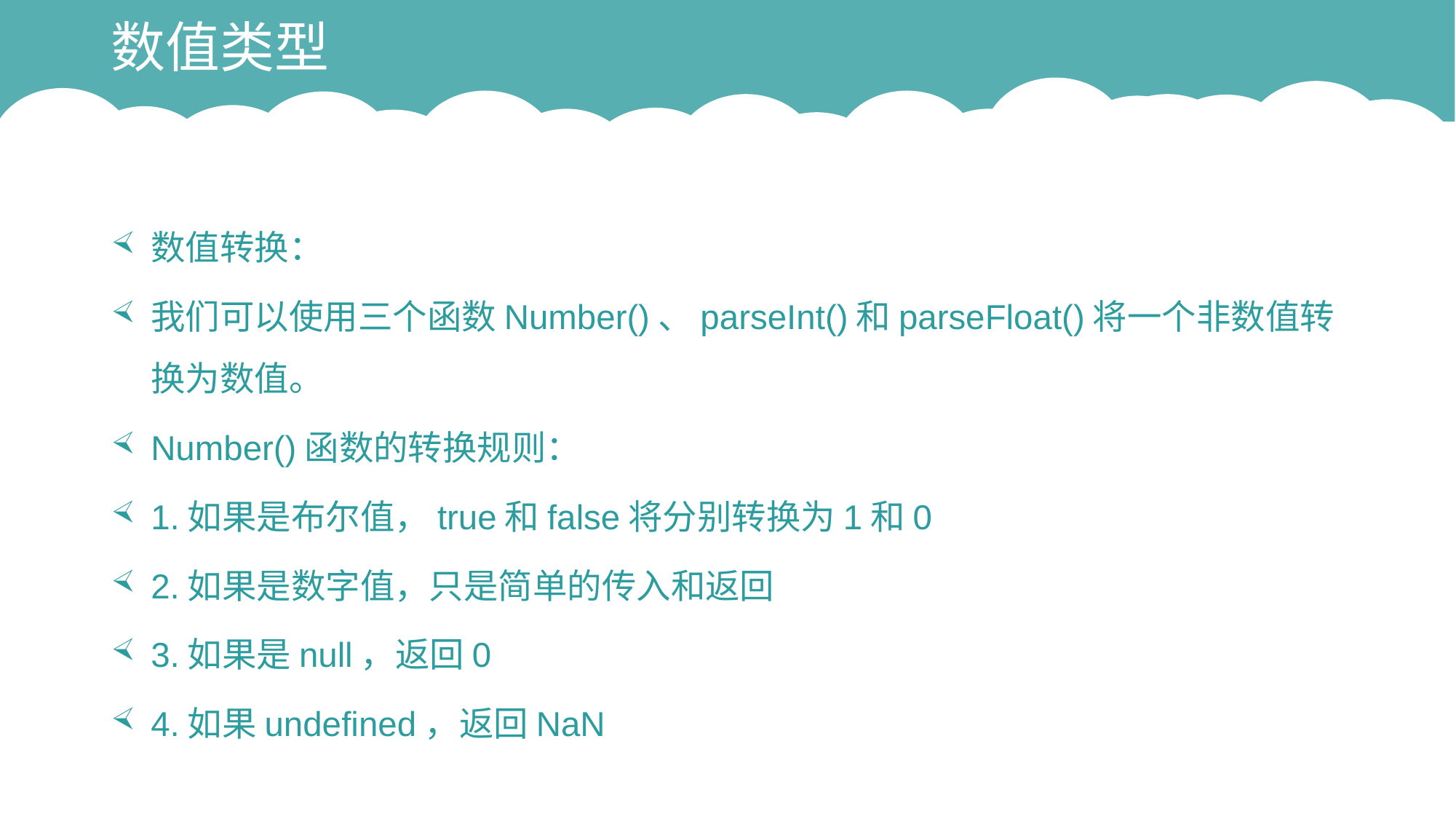

# 数值类型
数值转换：
我们可以使用三个函数Number()、parseInt()和parseFloat()将一个非数值转换为数值。
Number()函数的转换规则：
1.如果是布尔值，true和false将分别转换为1和0
2.如果是数字值，只是简单的传入和返回
3.如果是null，返回0
4.如果undefined，返回NaN